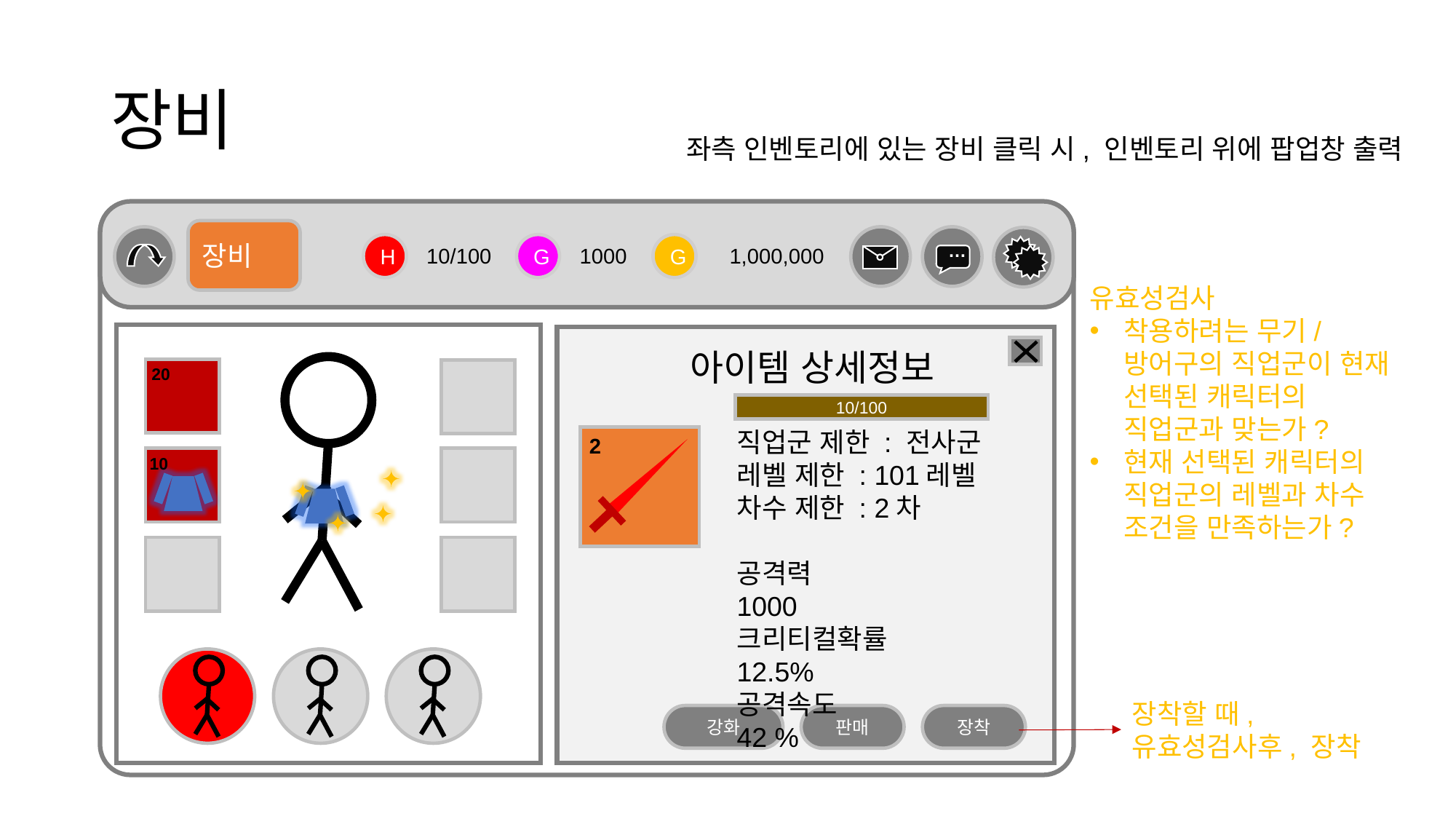

# 장비
좌측 인벤토리에 있는 장비 클릭 시, 인벤토리 위에 팝업창 출력

장비
c
…
m

s

H
10/100
G
1000
G
1,000,000

유효성검사
착용하려는 무기/방어구의 직업군이 현재 선택된 캐릭터의 직업군과 맞는가?
현재 선택된 캐릭터의 직업군의 레벨과 차수 조건을 만족하는가?

20

10

아이템 상세정보
10/100
직업군 제한 : 전사군
레벨 제한 : 101레벨
차수 제한 : 2차

공격력                        1000
크리티컬확률          12.5%
공격속도                     42 %

2
강화
판매
장착
장착할 때, 유효성검사후, 장착